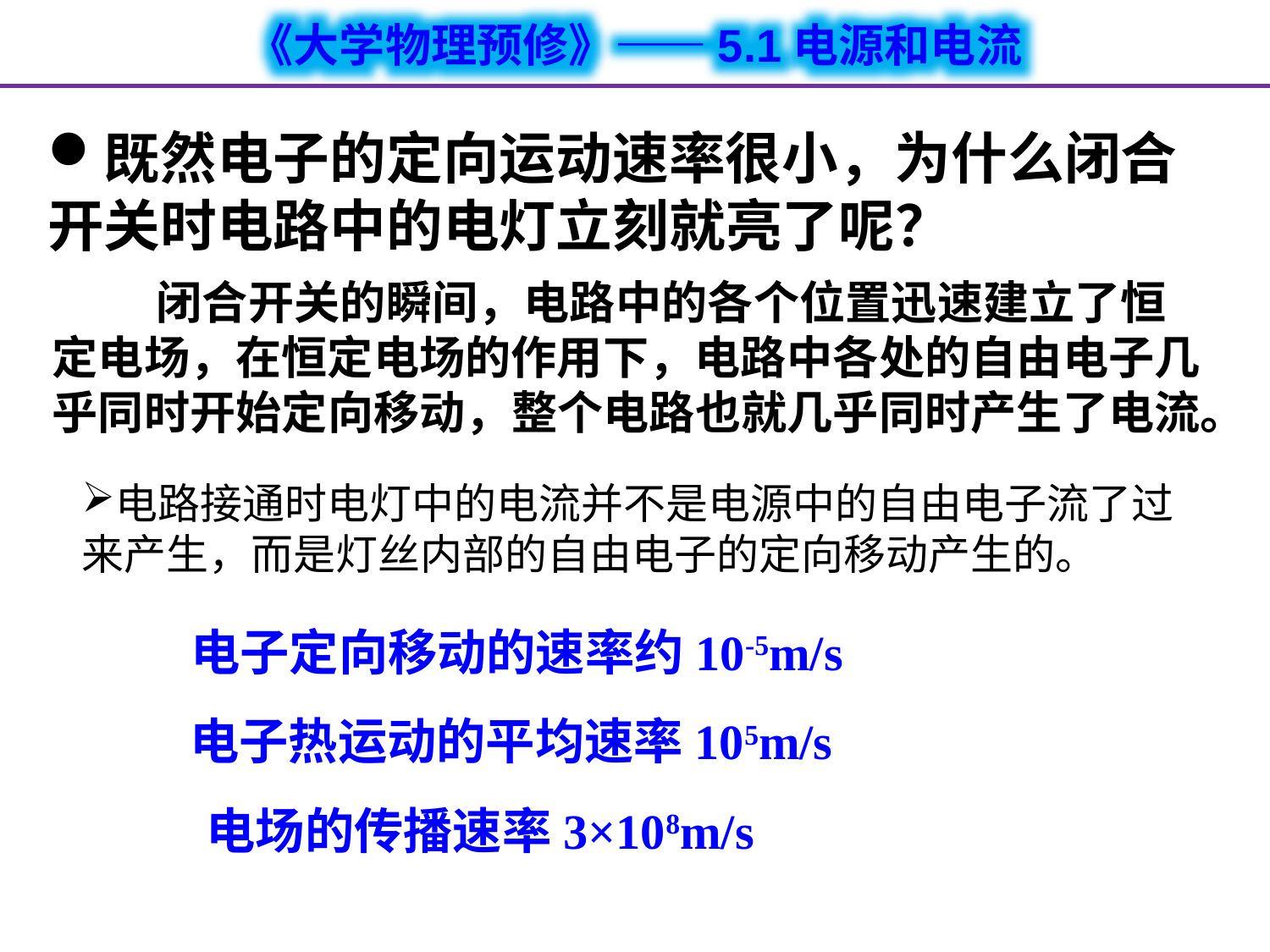

既然电子的定向运动速率很小，为什么闭合开关时电路中的电灯立刻就亮了呢？
         闭合开关的瞬间，电路中的各个位置迅速建立了恒定电场，在恒定电场的作用下，电路中各处的自由电子几乎同时开始定向移动，整个电路也就几乎同时产生了电流。
电路接通时电灯中的电流并不是电源中的自由电子流了过来产生，而是灯丝内部的自由电子的定向移动产生的。
电子定向移动的速率约10-5m/s
电子热运动的平均速率105m/s
电场的传播速率3×108m/s